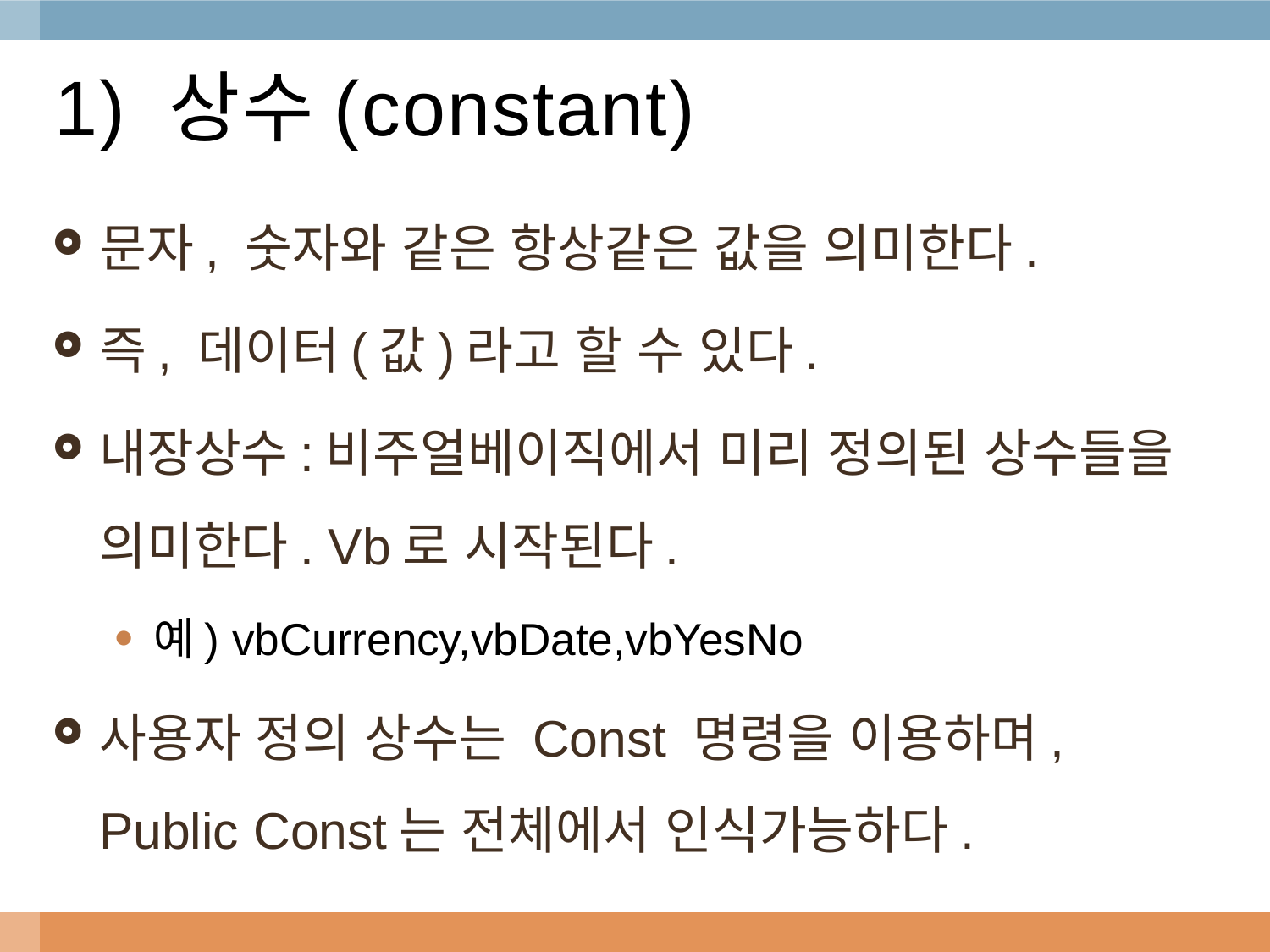

# 1) 상수(constant)
문자, 숫자와 같은 항상같은 값을 의미한다.
즉, 데이터(값)라고 할 수 있다.
내장상수:비주얼베이직에서 미리 정의된 상수들을 의미한다. Vb로 시작된다.
예) vbCurrency,vbDate,vbYesNo
사용자 정의 상수는 Const 명령을 이용하며, Public Const는 전체에서 인식가능하다.